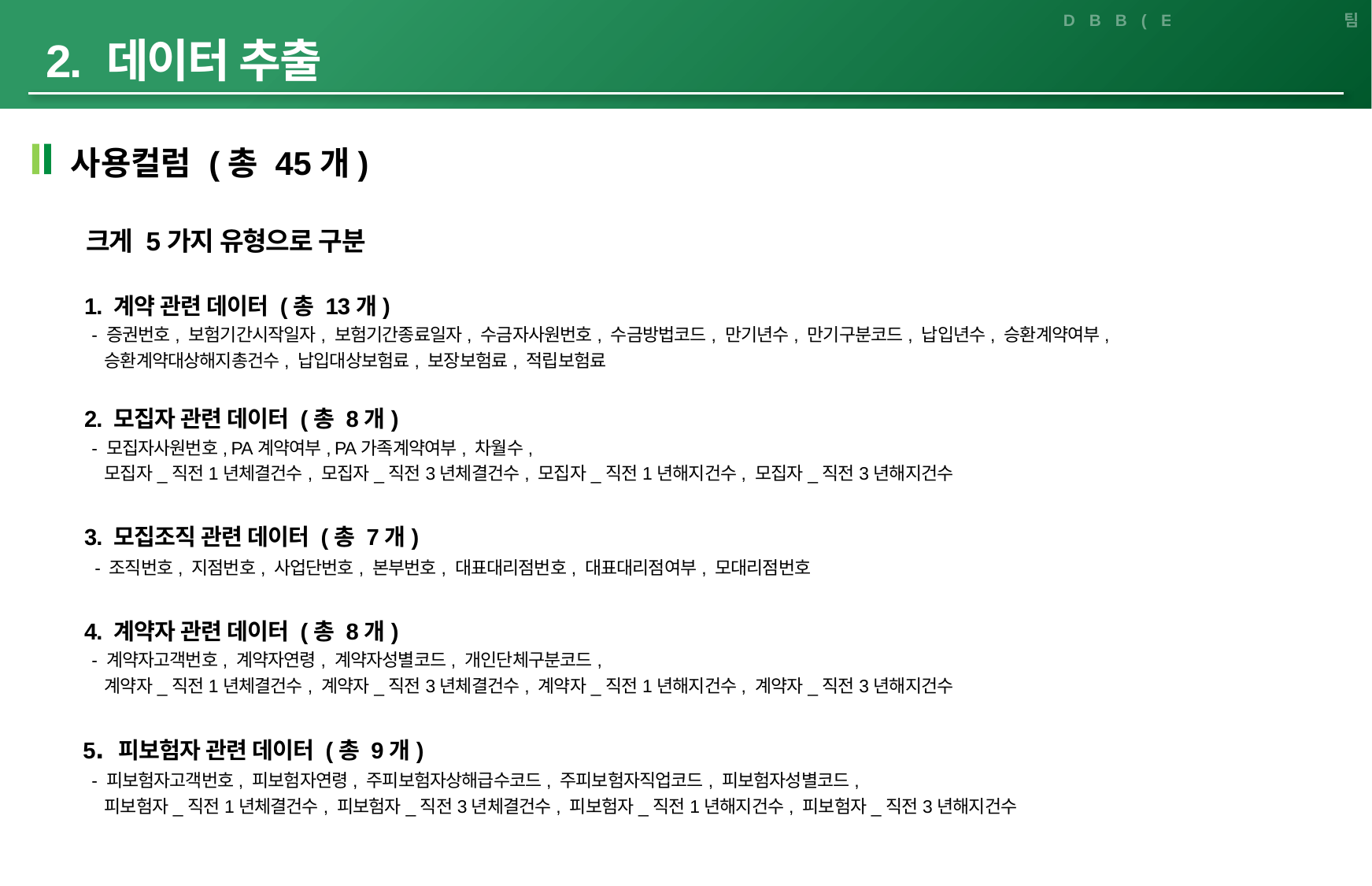

DBB(Expert)3팀
2. 데이터 추출
사용컬럼 (총 45개)

  크게 5가지 유형으로 구분

    1. 계약 관련 데이터 (총 13개)
       - 증권번호, 보험기간시작일자, 보험기간종료일자, 수금자사원번호, 수금방법코드, 만기년수, 만기구분코드, 납입년수, 승환계약여부,
         승환계약대상해지총건수, 납입대상보험료, 보장보험료, 적립보험료

    2. 모집자 관련 데이터 (총 8개)
       - 모집자사원번호, PA계약여부, PA가족계약여부, 차월수,
         모집자_직전1년체결건수, 모집자_직전3년체결건수, 모집자_직전1년해지건수, 모집자_직전3년해지건수

    3. 모집조직 관련 데이터 (총 7개)
       - 조직번호, 지점번호, 사업단번호, 본부번호, 대표대리점번호, 대표대리점여부, 모대리점번호

    4. 계약자 관련 데이터 (총 8개)
       - 계약자고객번호, 계약자연령, 계약자성별코드, 개인단체구분코드,
         계약자_직전1년체결건수, 계약자_직전3년체결건수, 계약자_직전1년해지건수, 계약자_직전3년해지건수

     5. 피보험자 관련 데이터 (총 9개)
       - 피보험자고객번호, 피보험자연령, 주피보험자상해급수코드, 주피보험자직업코드, 피보험자성별코드,
         피보험자_직전1년체결건수, 피보험자_직전3년체결건수, 피보험자_직전1년해지건수, 피보험자_직전3년해지건수